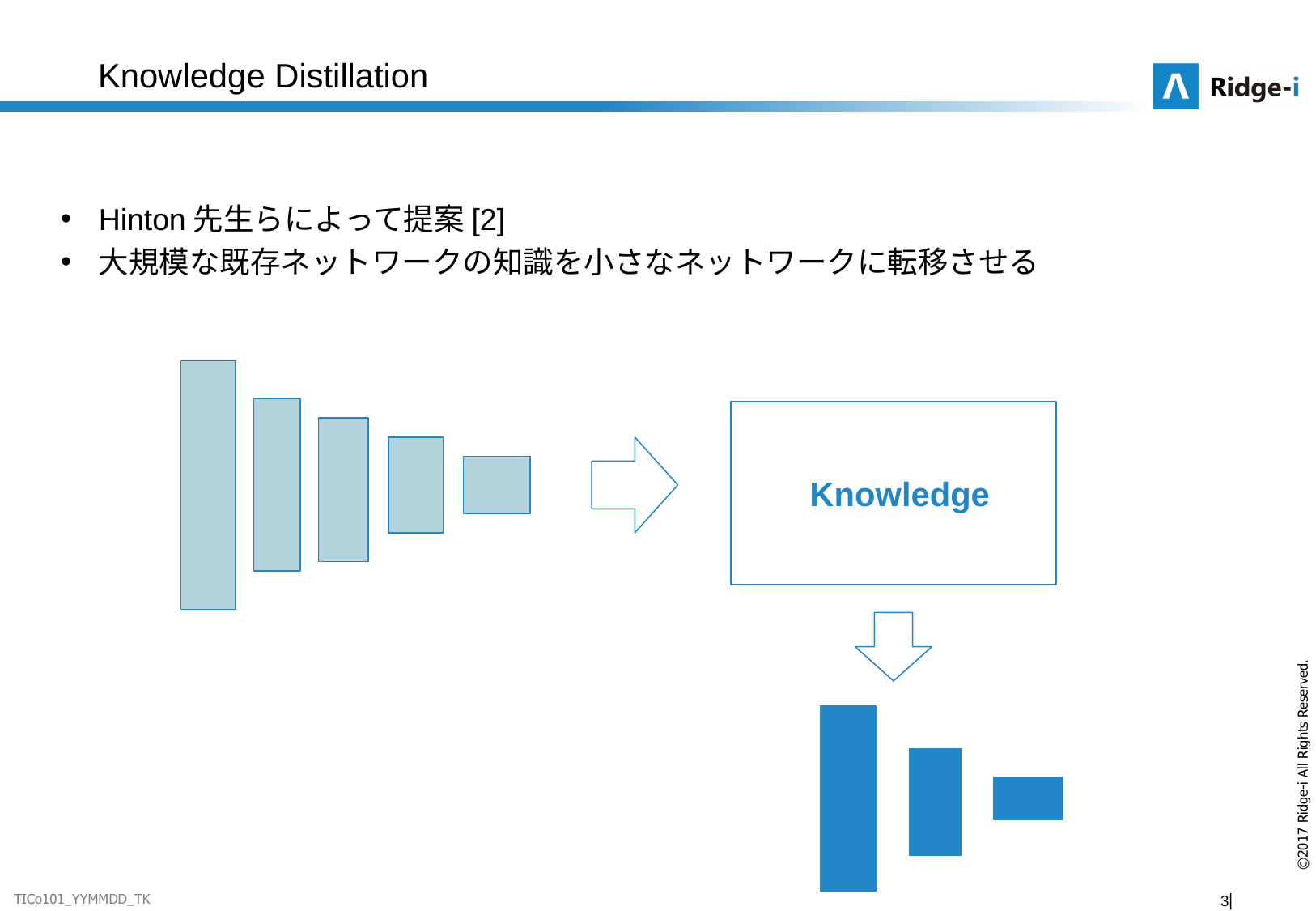

# Knowledge Distillation
Hinton先生らによって提案[2]
大規模な既存ネットワークの知識を小さなネットワークに転移させる

Knowledge